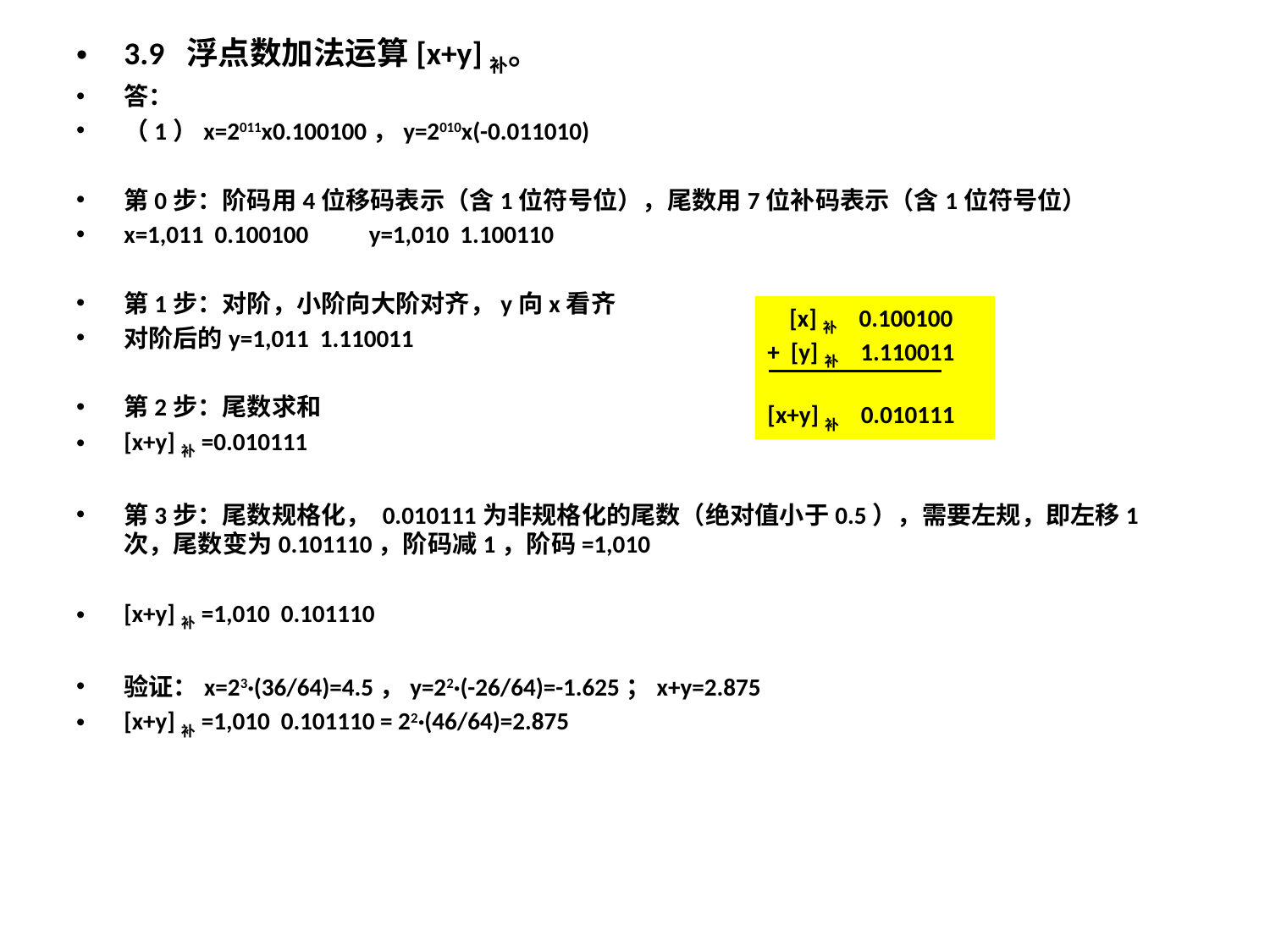

3.9  浮点数加法运算[x+y]补。
答：
（1）x=2011x0.100100，y=2010x(-0.011010)

第0步：阶码用4位移码表示（含1位符号位），尾数用7位补码表示（含1位符号位）
x=1,011  0.100100           y=1,010  1.100110

第1步：对阶，小阶向大阶对齐，y向x看齐
对阶后的y=1,011  1.110011

第2步：尾数求和
[x+y]补=0.010111

第3步：尾数规格化， 0.010111为非规格化的尾数（绝对值小于0.5），需要左规，即左移1次，尾数变为0.101110，阶码减1，阶码=1,010

[x+y]补=1,010  0.101110

验证：x=23·(36/64)=4.5，y=22·(-26/64)=-1.625；x+y=2.875
[x+y]补=1,010  0.101110 = 22·(46/64)=2.875
    [x]补     0.100100
+  [y]补     1.110011

[x+y]补     0.010111